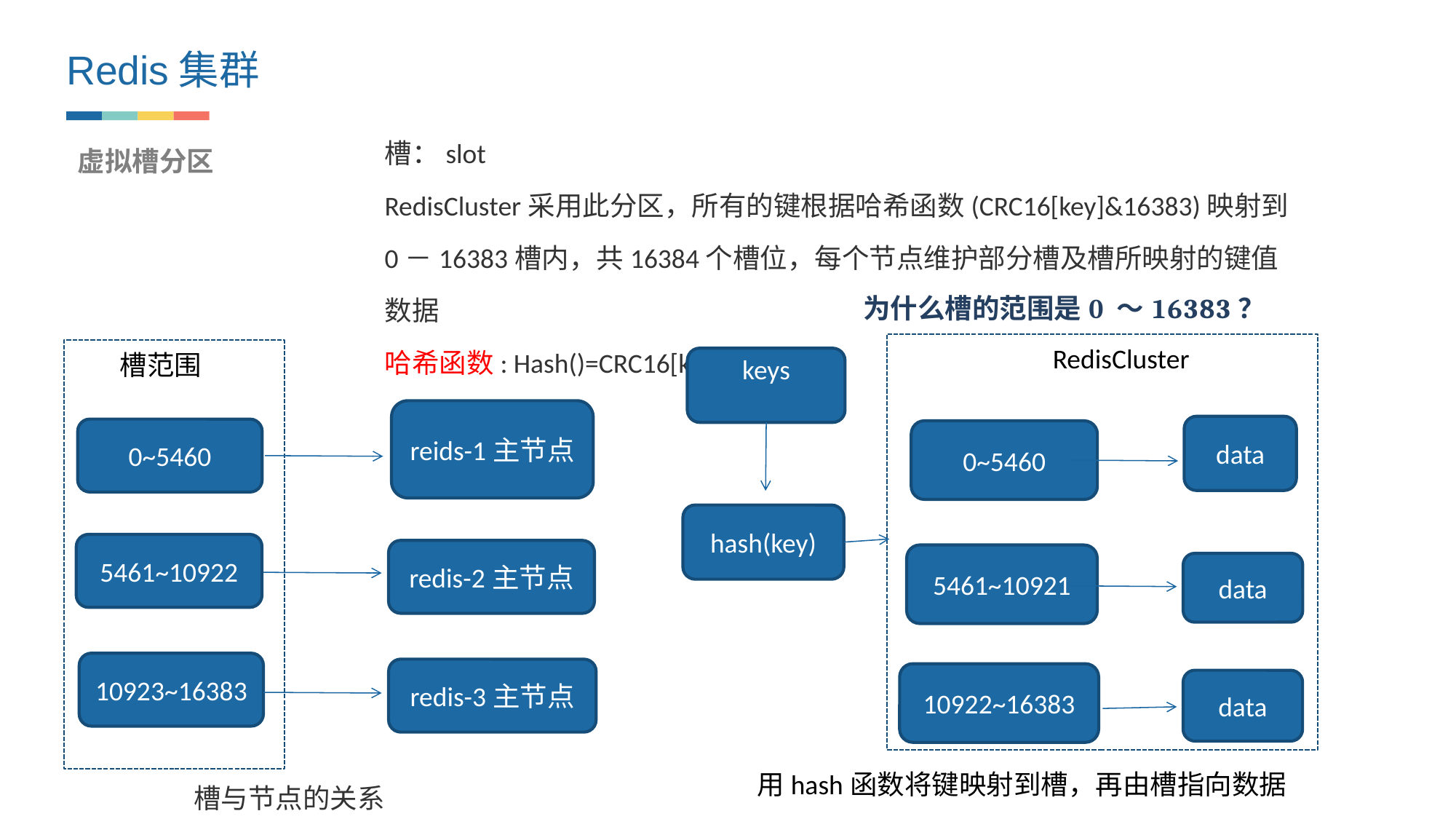

Redis集群

槽：slot
RedisCluster采用此分区，所有的键根据哈希函数(CRC16[key]&16383)映射到0－16383槽内，共16384个槽位，每个节点维护部分槽及槽所映射的键值数据
哈希函数: Hash()=CRC16[key]&16383
虚拟槽分区
为什么槽的范围是0 ～16383？

RedisCluster
data
0~5460
5461~10921
data
10922~16383
data
keys

hash(key)
用hash函数将键映射到槽，再由槽指向数据

槽范围
reids-1主节点
0~5460
5461~10922
redis-2主节点
10923~16383
redis-3主节点
槽与节点的关系